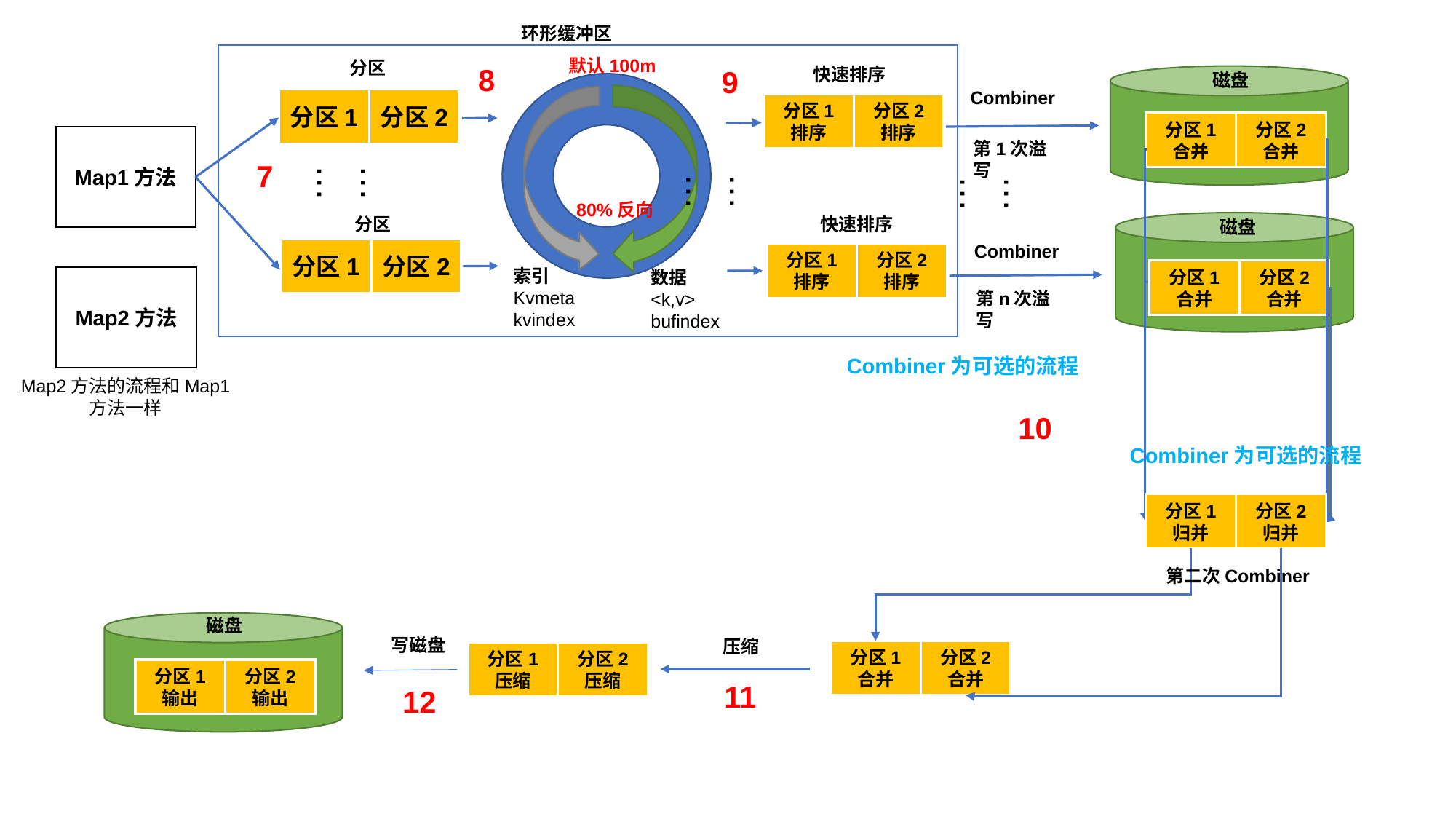

环形缓冲区

默认100m
分区
8
9
快速排序
磁盘

Combiner

分区1
分区2
分区1
排序
分区2
排序
分区1
合并
分区2
合并
Map1方法
第1次溢写
7
……
……
……
80%反向
分区
快速排序
磁盘

Combiner
分区1
分区2
分区1
排序
分区2
排序
索引
Kvmeta
kvindex
数据
<k,v>
bufindex
分区1
合并
分区2
合并
Map2方法
第n次溢写
Combiner为可选的流程
Map2方法的流程和Map1方法一样
10
Combiner为可选的流程
分区1
归并
分区2
归并
第二次Combiner
磁盘

写磁盘
压缩
分区1
合并
分区2
合并
分区1
压缩
分区2
压缩
分区1
输出
分区2
输出
11
12